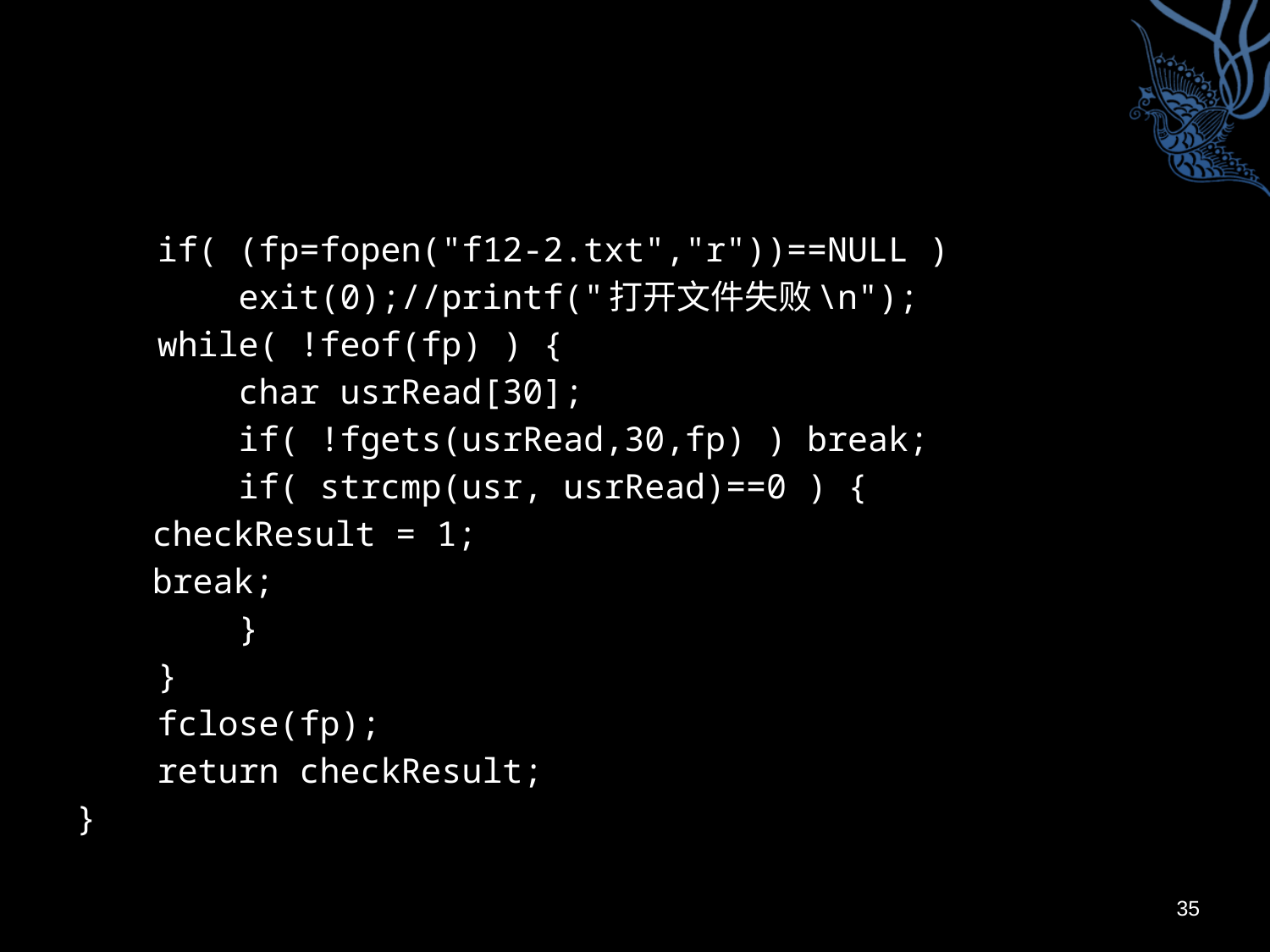

#
    if( (fp=fopen("f12-2.txt","r"))==NULL )
        exit(0);//printf("打开文件失败\n");
    while( !feof(fp) ) {
        char usrRead[30];
        if( !fgets(usrRead,30,fp) ) break;
        if( strcmp(usr, usrRead)==0 ) {
	checkResult = 1;
	break;
        }
    }
    fclose(fp);
    return checkResult;
}
35